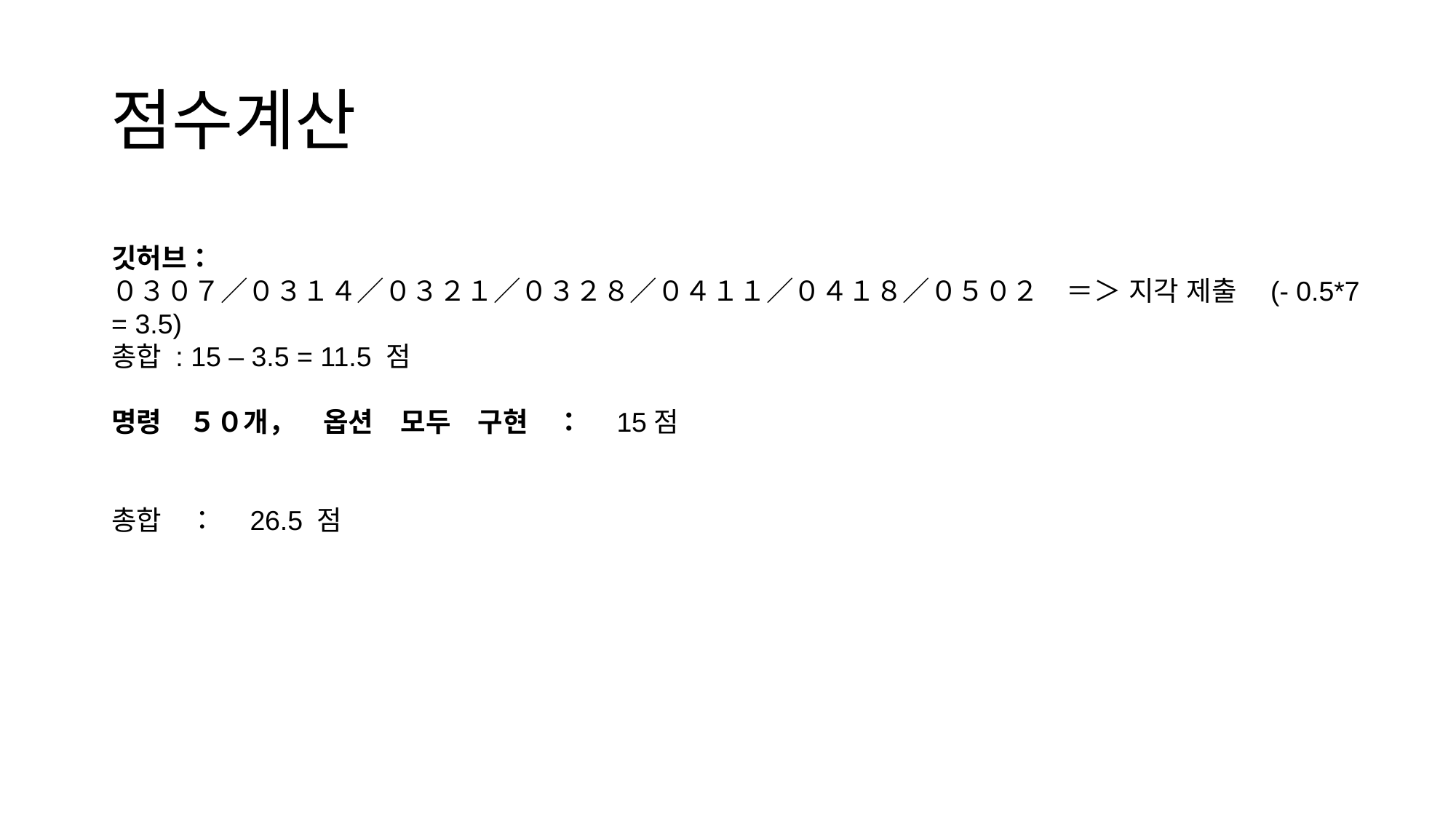

# 점수계산
깃허브：
０３０７／０３１４／０３２１／０３２８／０４１１／０４１８／０５０２　＝＞ 지각 제출　(- 0.5*7 = 3.5)
총합 : 15 – 3.5 = 11.5 점

명령　５０개，　옵션　모두　구현　：　15점

총합　：　26.5 점